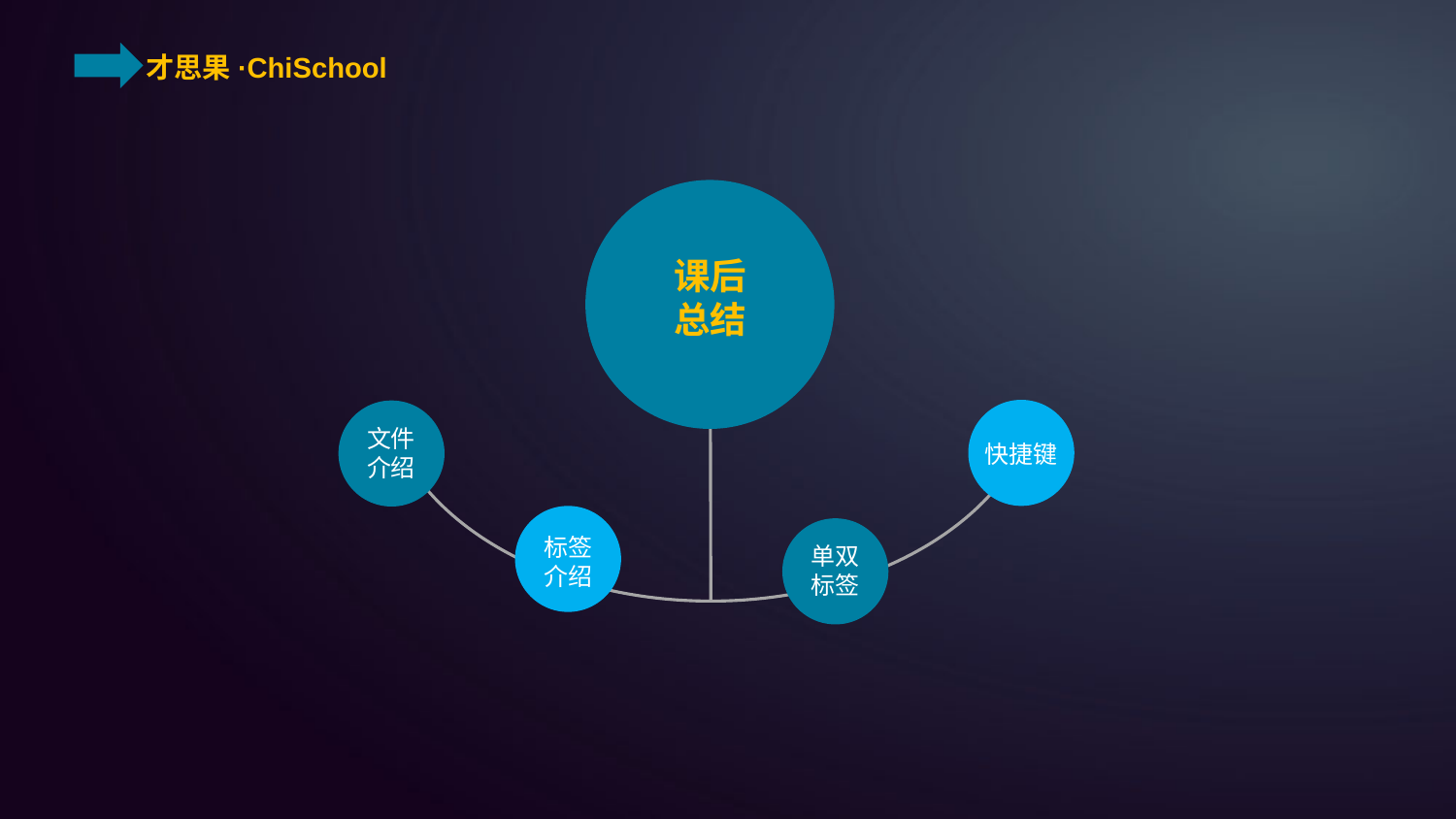

课后
总结

快捷键

文件
介绍

标签
介绍

单双
标签